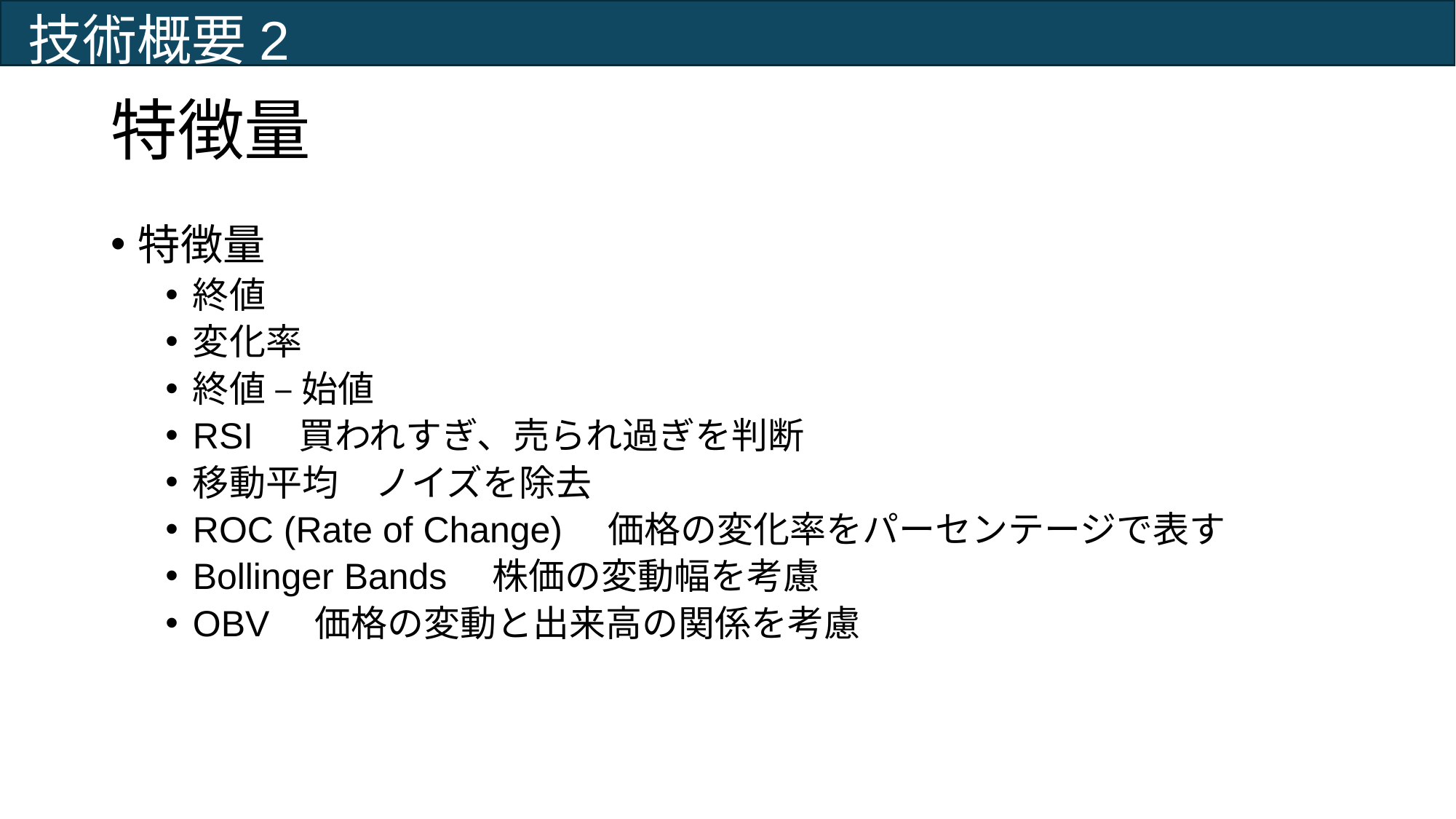

技術概要2
# 特徴量
特徴量
終値
変化率
終値 – 始値
RSI　買われすぎ、売られ過ぎを判断
移動平均　ノイズを除去
ROC (Rate of Change)　価格の変化率をパーセンテージで表す
Bollinger Bands　株価の変動幅を考慮
OBV　価格の変動と出来高の関係を考慮